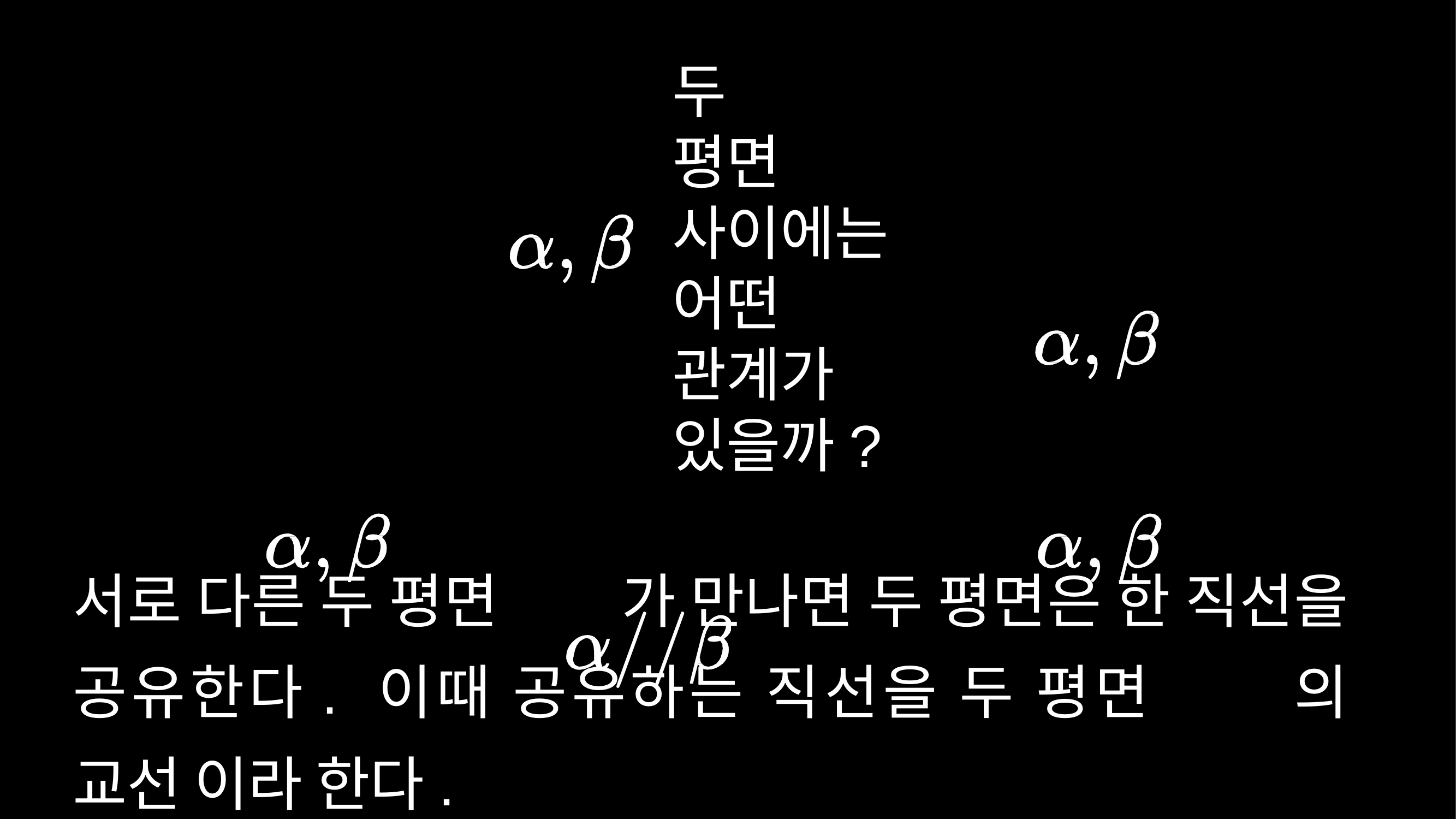

두	평면	사이에는	어떤	관계가	있을까?
서로 다른 두 평면     가 만나면 두 평면은 한 직선을 공유한다. 이때 공유하는 직선을 두 평면     의 교선 이라 한다.
두 평면     가 만나지 않을 때, 두 평면     는 평행 하다고 하고, 기호로	와 같이 나타낸다.